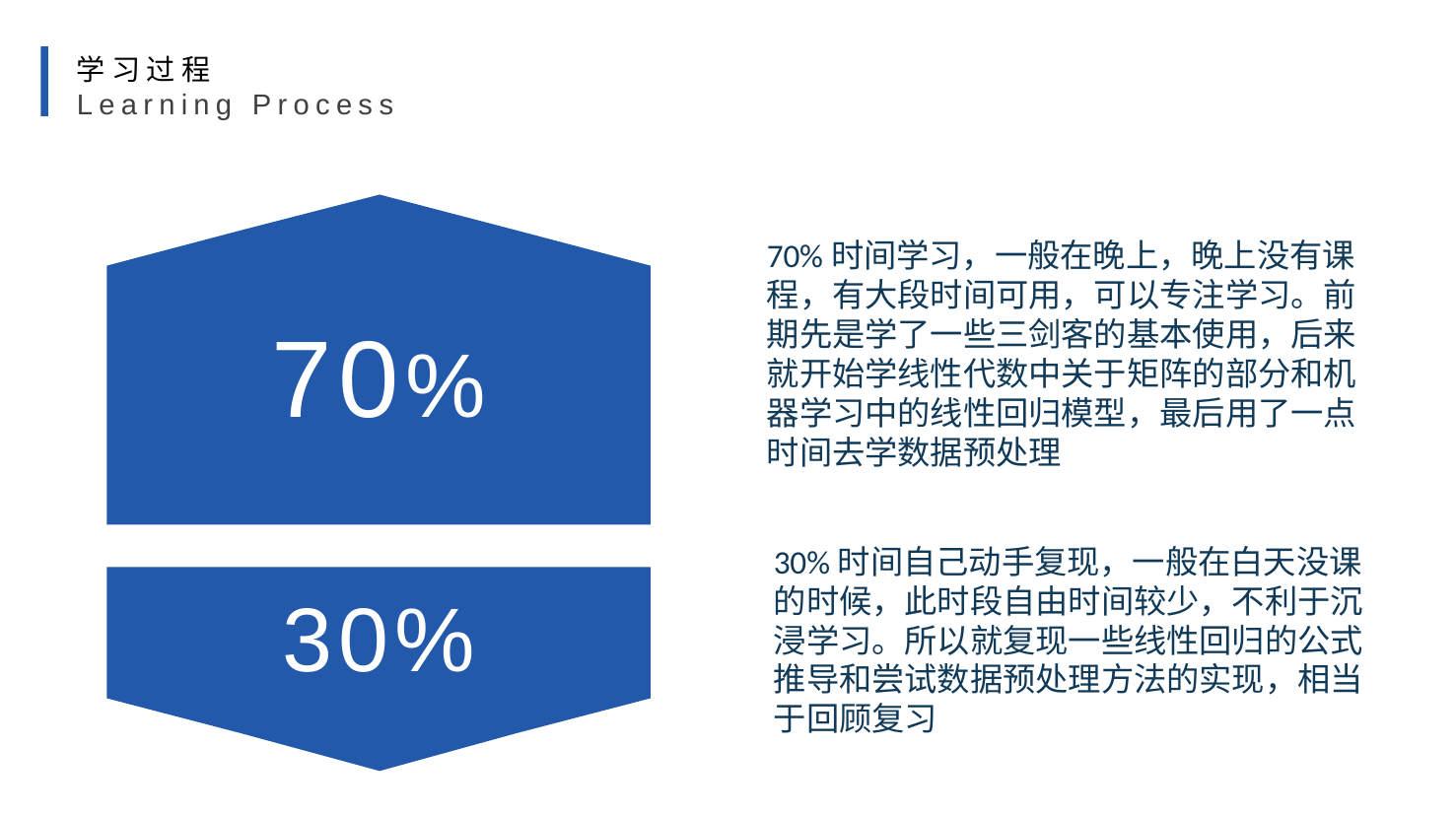

学习过程
Learning Process

70%时间学习，一般在晚上，晚上没有课程，有大段时间可用，可以专注学习。前期先是学了一些三剑客的基本使用，后来就开始学线性代数中关于矩阵的部分和机器学习中的线性回归模型，最后用了一点时间去学数据预处理
70%
30%时间自己动手复现，一般在白天没课的时候，此时段自由时间较少，不利于沉浸学习。所以就复现一些线性回归的公式推导和尝试数据预处理方法的实现，相当于回顾复习

30%